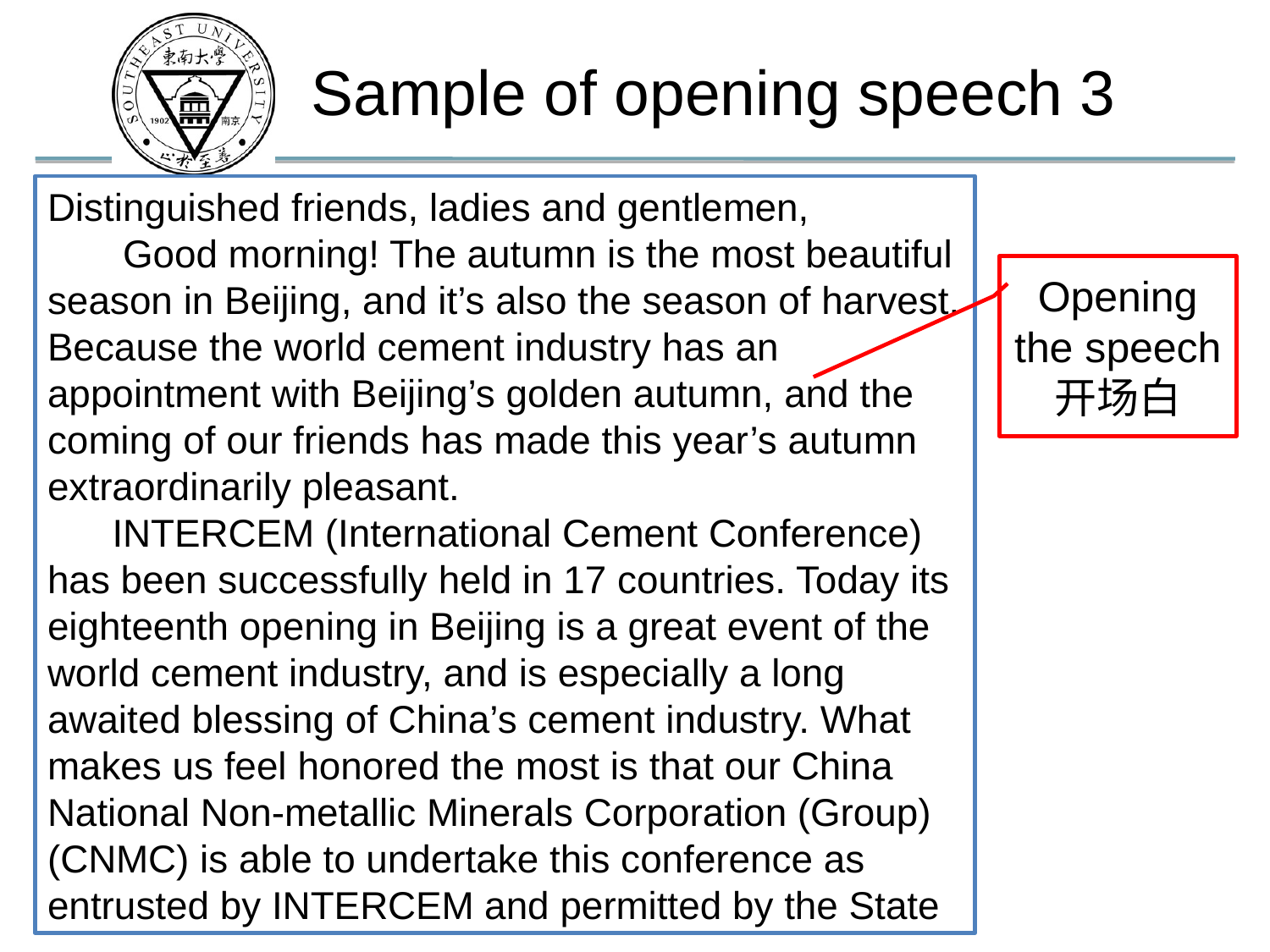

Sample of opening speech 3
Distinguished friends, ladies and gentlemen,
       Good morning! The autumn is the most beautiful season in Beijing, and it’s also the season of harvest. Because the world cement industry has an appointment with Beijing’s golden autumn, and the coming of our friends has made this year’s autumn extraordinarily pleasant.
      INTERCEM (International Cement Conference) has been successfully held in 17 countries. Today its eighteenth opening in Beijing is a great event of the world cement industry, and is especially a long awaited blessing of China’s cement industry. What makes us feel honored the most is that our China National Non-metallic Minerals Corporation (Group) (CNMC) is able to undertake this conference as entrusted by INTERCEM and permitted by the State
Opening the speech 开场白